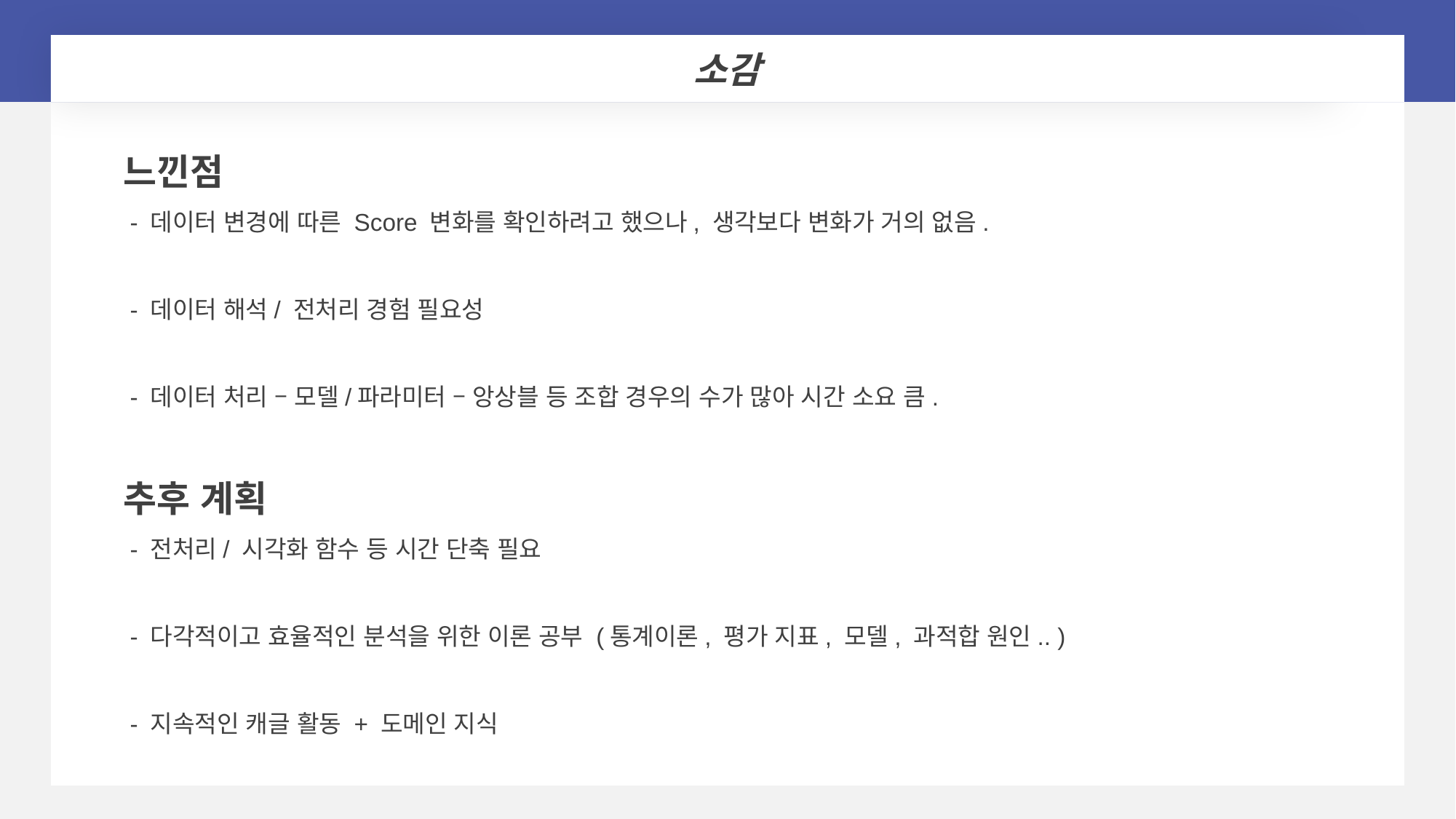

소감

느낀점
 - 데이터 변경에 따른 Score 변화를 확인하려고 했으나, 생각보다 변화가 거의 없음.

 - 데이터 해석/ 전처리 경험 필요성

 - 데이터 처리 – 모델/파라미터 – 앙상블 등 조합 경우의 수가 많아 시간 소요 큼.

추후 계획
 - 전처리/ 시각화 함수 등 시간 단축 필요

 - 다각적이고 효율적인 분석을 위한 이론 공부 (통계이론, 평가 지표, 모델, 과적합 원인.. )

 - 지속적인 캐글 활동 + 도메인 지식